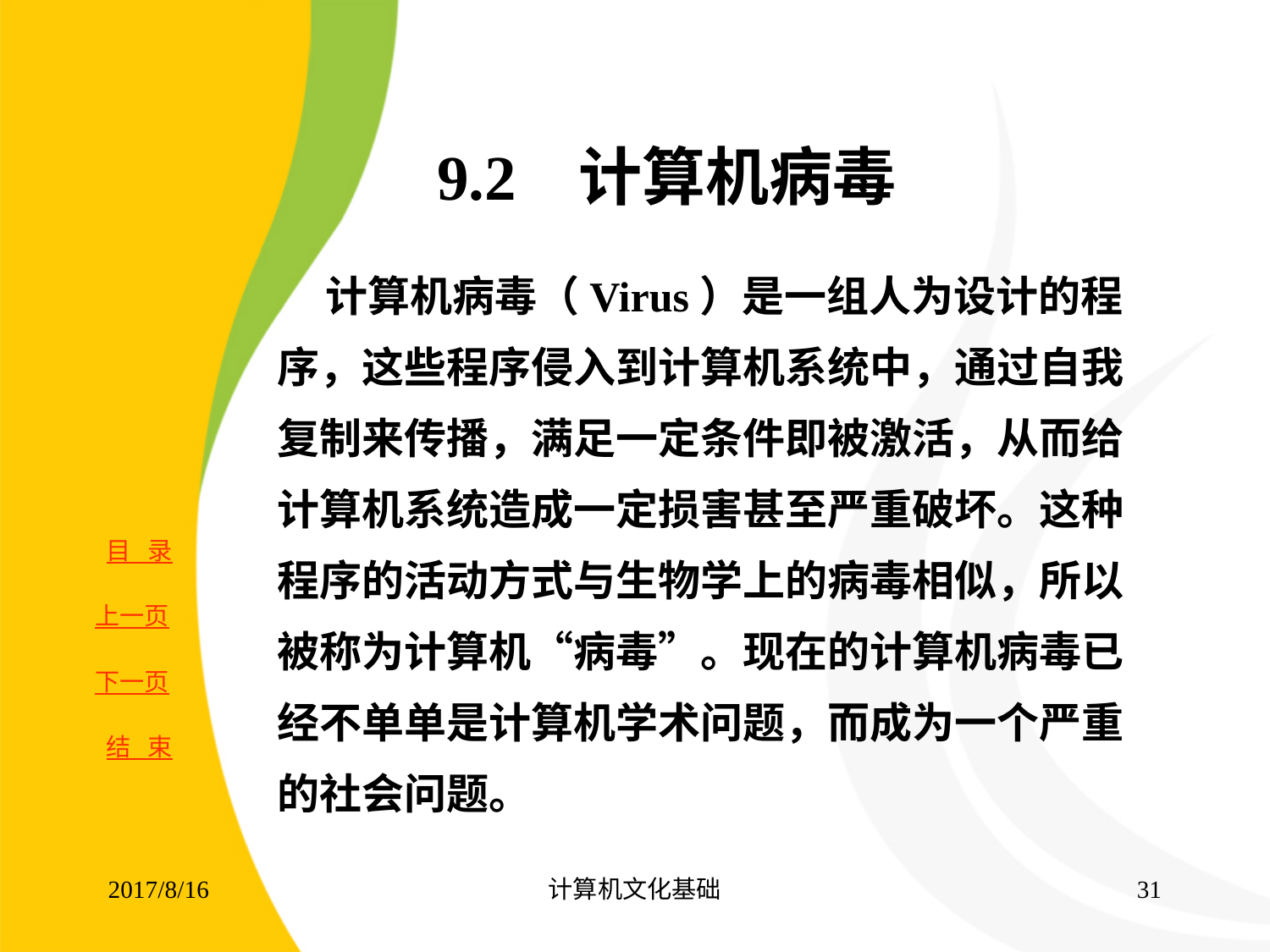

# 9.2   计算机病毒
    计算机病毒（Virus）是一组人为设计的程序，这些程序侵入到计算机系统中，通过自我复制来传播，满足一定条件即被激活，从而给计算机系统造成一定损害甚至严重破坏。这种程序的活动方式与生物学上的病毒相似，所以被称为计算机“病毒”。现在的计算机病毒已经不单单是计算机学术问题，而成为一个严重的社会问题。
2017/8/16
计算机文化基础
31